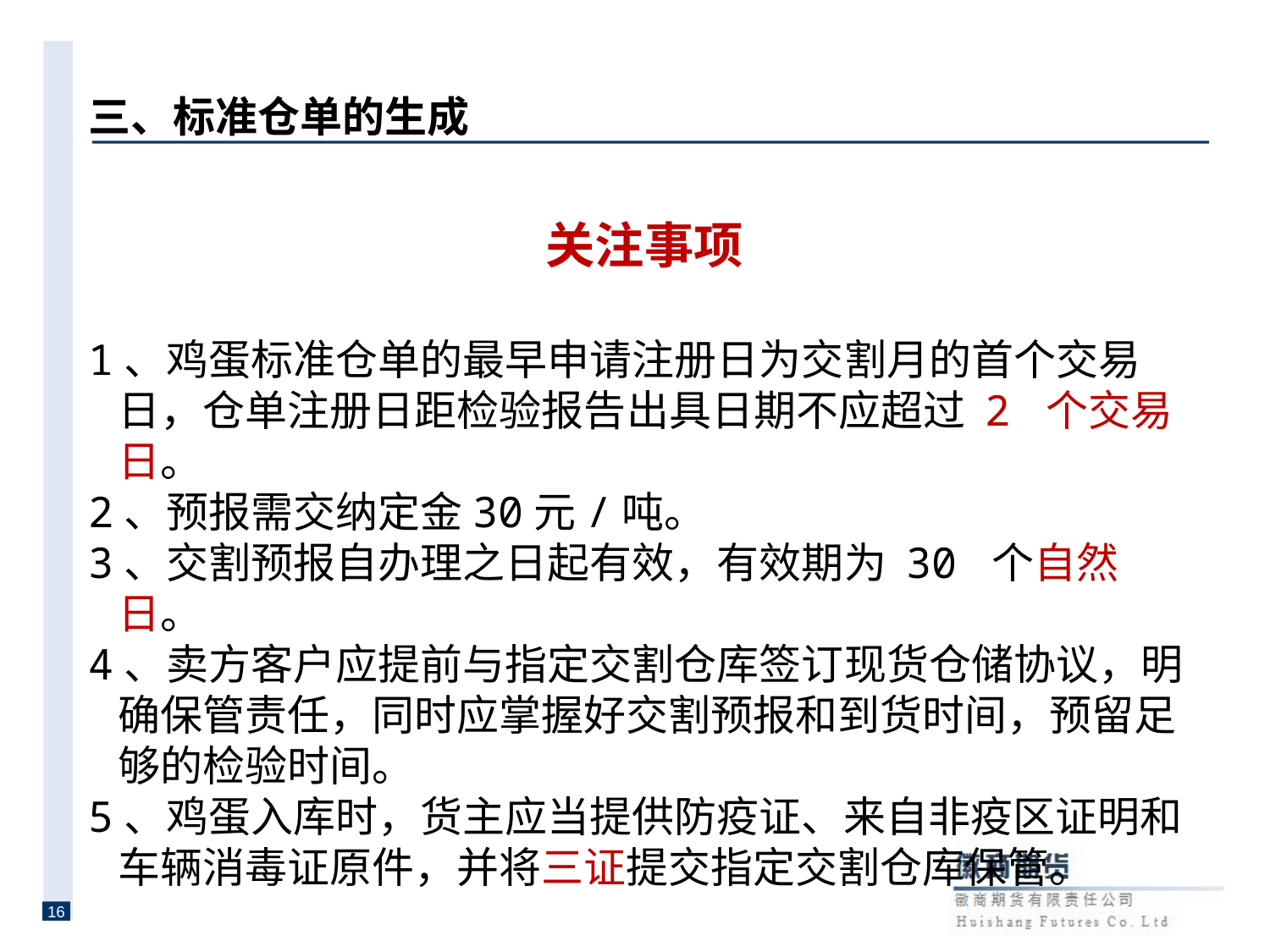

# 二、交割方式 三、标准仓单的生成
关注事项

1、鸡蛋标准仓单的最早申请注册日为交割月的首个交易日，仓单注册日距检验报告出具日期不应超过 2 个交易日。
2、预报需交纳定金30元/吨。
3、交割预报自办理之日起有效，有效期为 30 个自然日。
4、卖方客户应提前与指定交割仓库签订现货仓储协议，明确保管责任，同时应掌握好交割预报和到货时间，预留足够的检验时间。
5、鸡蛋入库时，货主应当提供防疫证、来自非疫区证明和车辆消毒证原件，并将三证提交指定交割仓库保管。